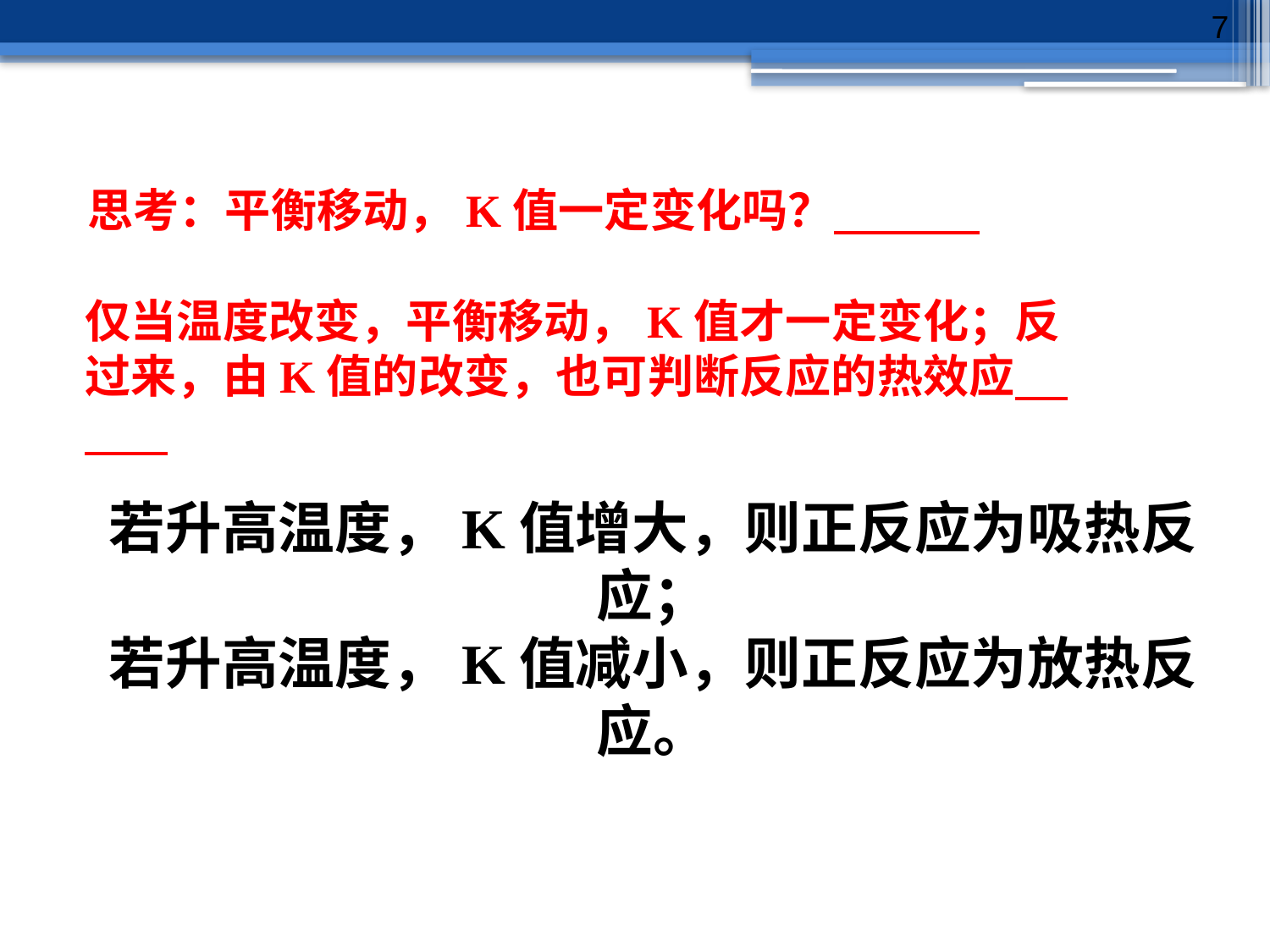

7
思考：平衡移动，K值一定变化吗？
仅当温度改变，平衡移动，K值才一定变化；反过来，由K值的改变，也可判断反应的热效应
若升高温度，K值增大，则正反应为吸热反应；
若升高温度，K值减小，则正反应为放热反应。